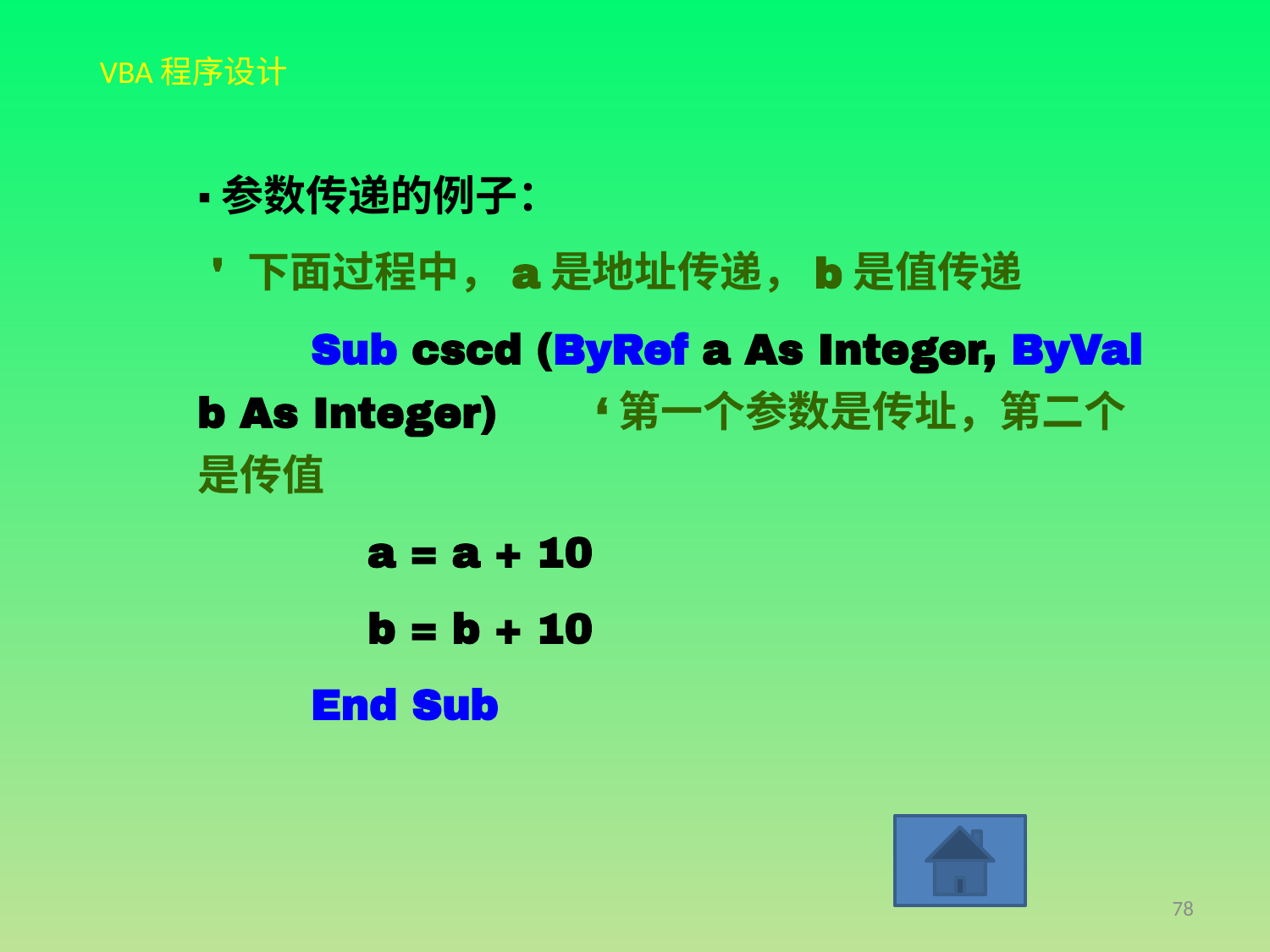

·参数传递的例子：
 ' 下面过程中，a是地址传递，b是值传递
        Sub cscd (ByRef a As Integer, ByVal b As Integer)       ‘第一个参数是传址，第二个是传值
            a = a + 10
            b = b + 10
        End Sub

78